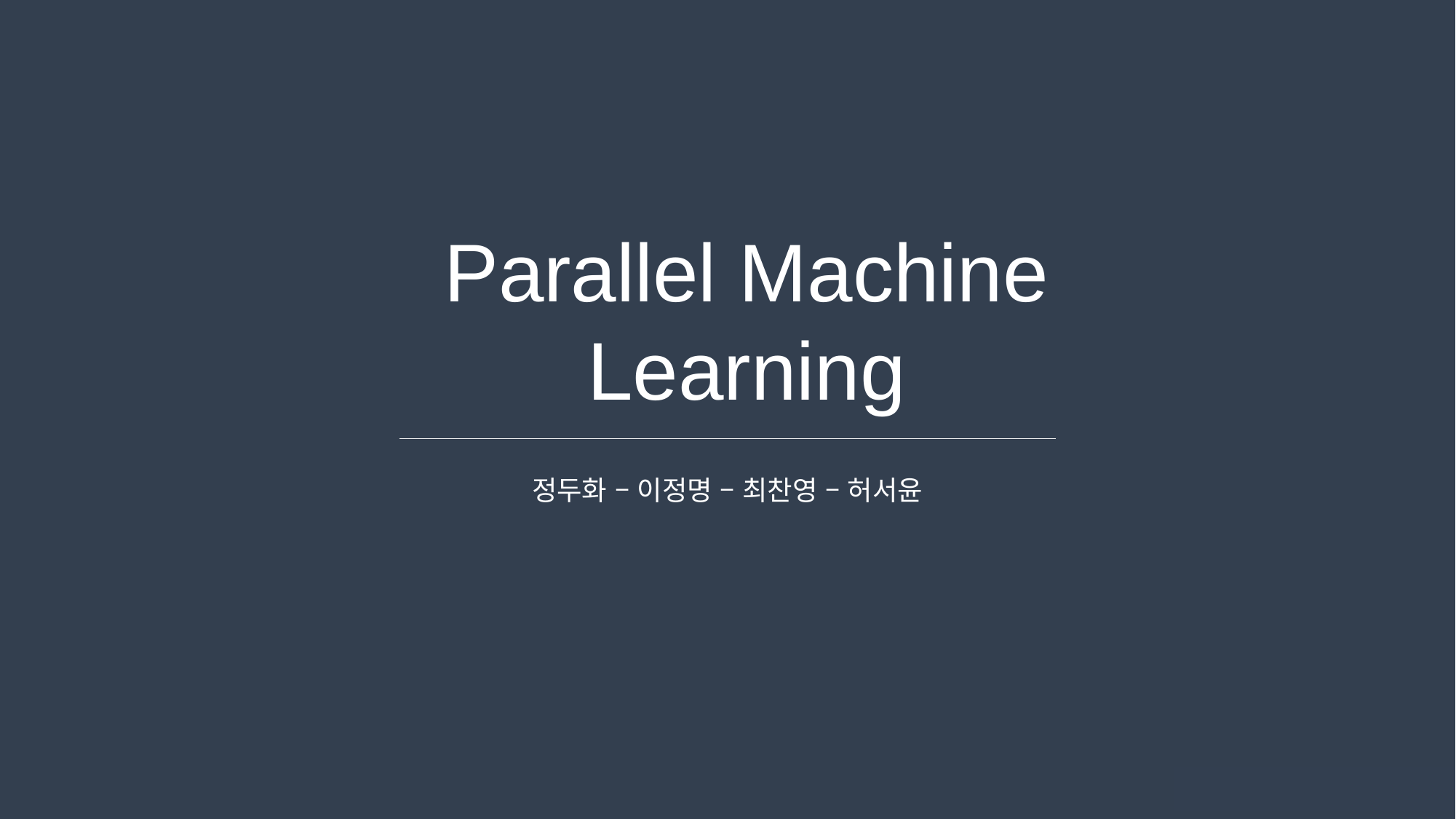

Parallel Machine Learning
정두화 – 이정명 – 최찬영 – 허서윤